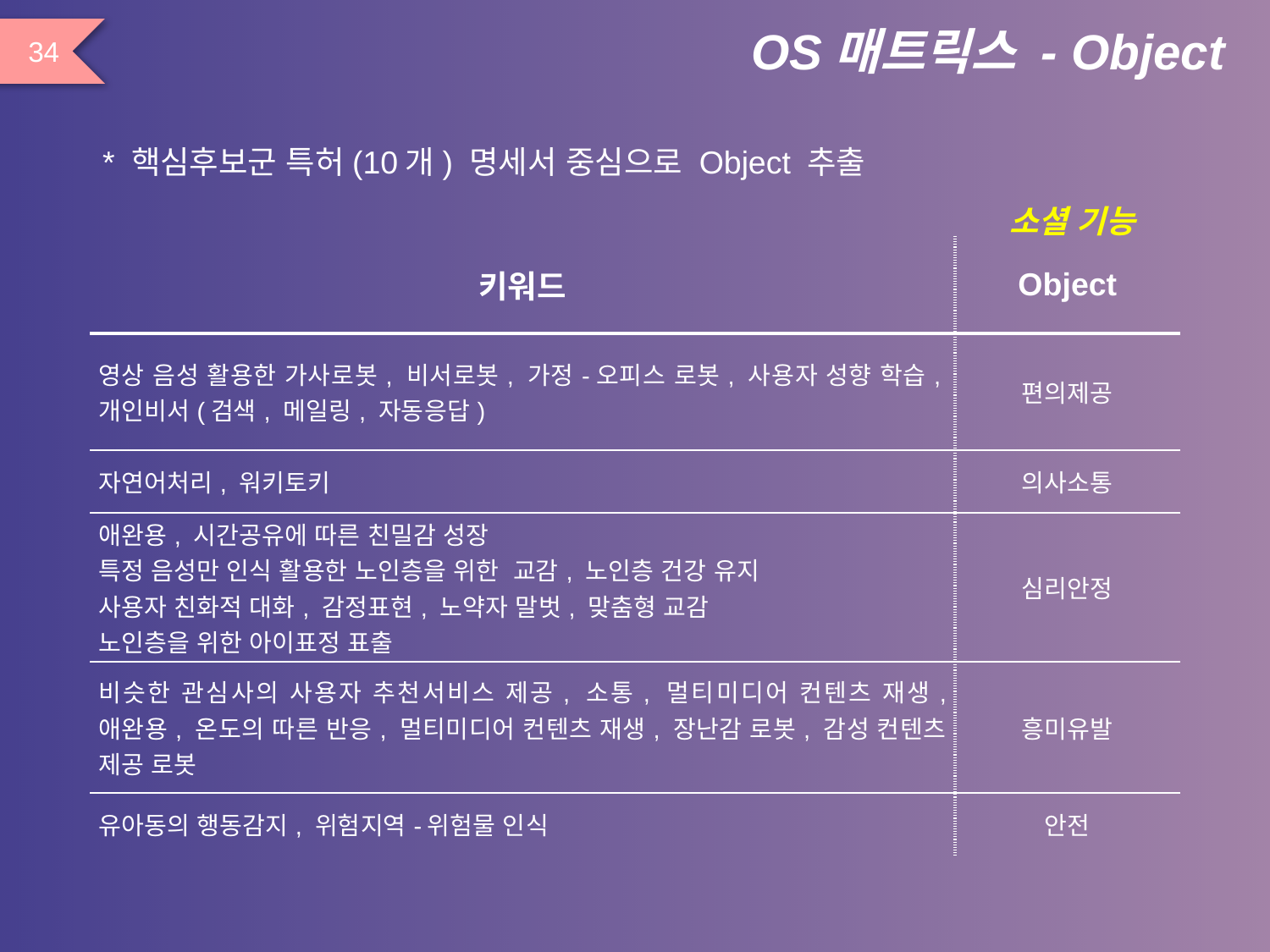

# OS매트릭스 - Object
34
* 핵심후보군 특허(10개) 명세서 중심으로 Object 추출
소셜 기능
| 키워드 | Object |
| --- | --- |
| 영상 음성 활용한 가사로봇, 비서로봇, 가정-오피스 로봇, 사용자 성향 학습,개인비서(검색, 메일링, 자동응답) | 편의제공 |
| 자연어처리, 워키토키 | 의사소통 |
| 애완용, 시간공유에 따른 친밀감 성장 특정 음성만 인식 활용한 노인층을 위한 교감, 노인층 건강 유지 사용자 친화적 대화, 감정표현, 노약자 말벗, 맞춤형 교감 노인층을 위한 아이표정 표출 | 심리안정 |
| 비슷한 관심사의 사용자 추천서비스 제공, 소통, 멀티미디어 컨텐츠 재생, 애완용, 온도의 따른 반응, 멀티미디어 컨텐츠 재생, 장난감 로봇, 감성 컨텐츠 제공 로봇 | 흥미유발 |
| 유아동의 행동감지, 위험지역-위험물 인식 | 안전 |